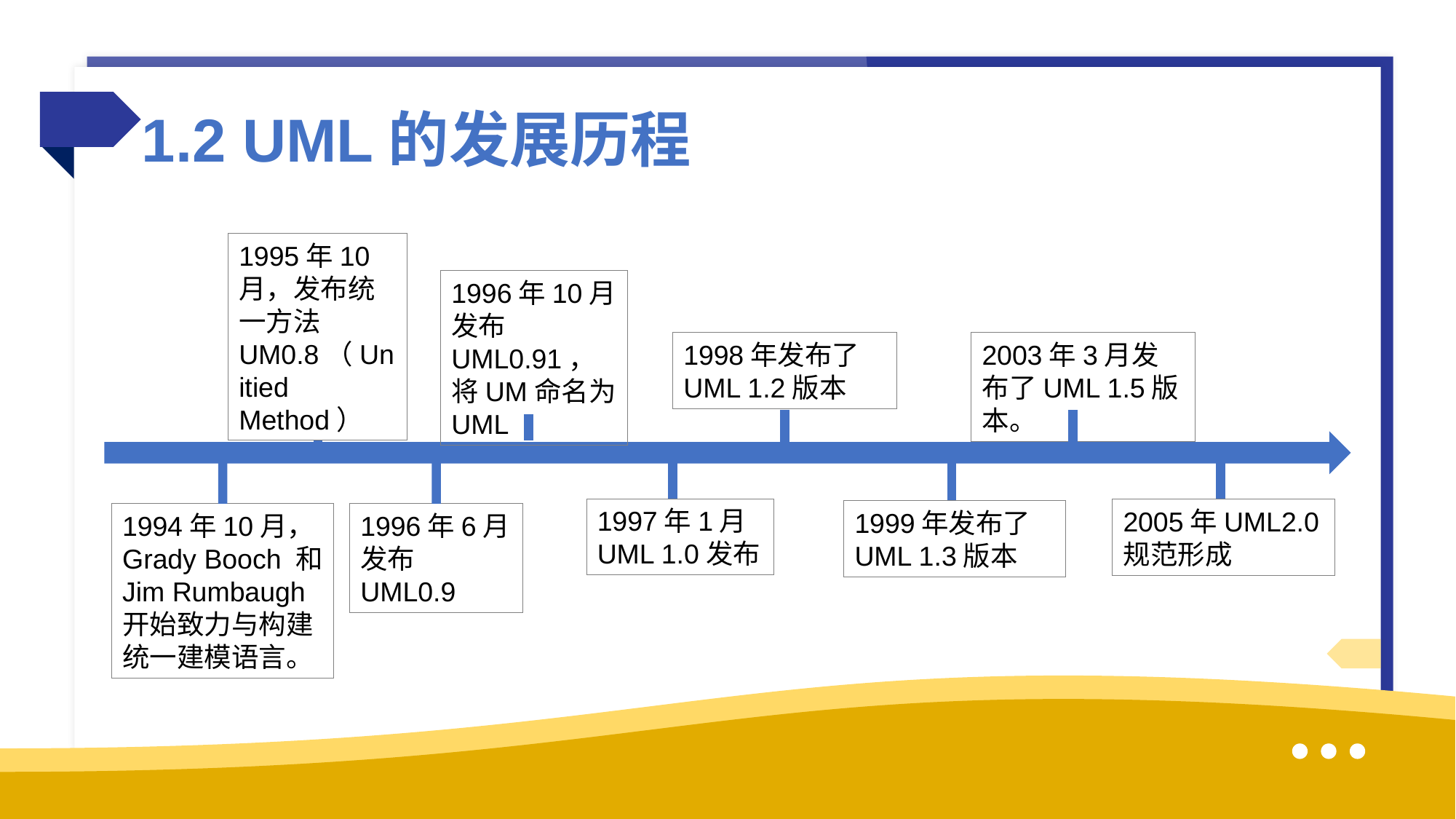

1.2 UML的发展历程
1995年10月，发布统一方法UM0.8（Unitied Method）
1996年10月发布UML0.91，将UM命名为UML
1998年发布了UML 1.2版本
2003年3月发布了UML 1.5版本。

1997年1月UML 1.0发布
2005年UML2.0规范形成
1999年发布了UML 1.3版本
1994年10月，Grady Booch 和 Jim Rumbaugh开始致力与构建统一建模语言。
1996年6月发布UML0.9